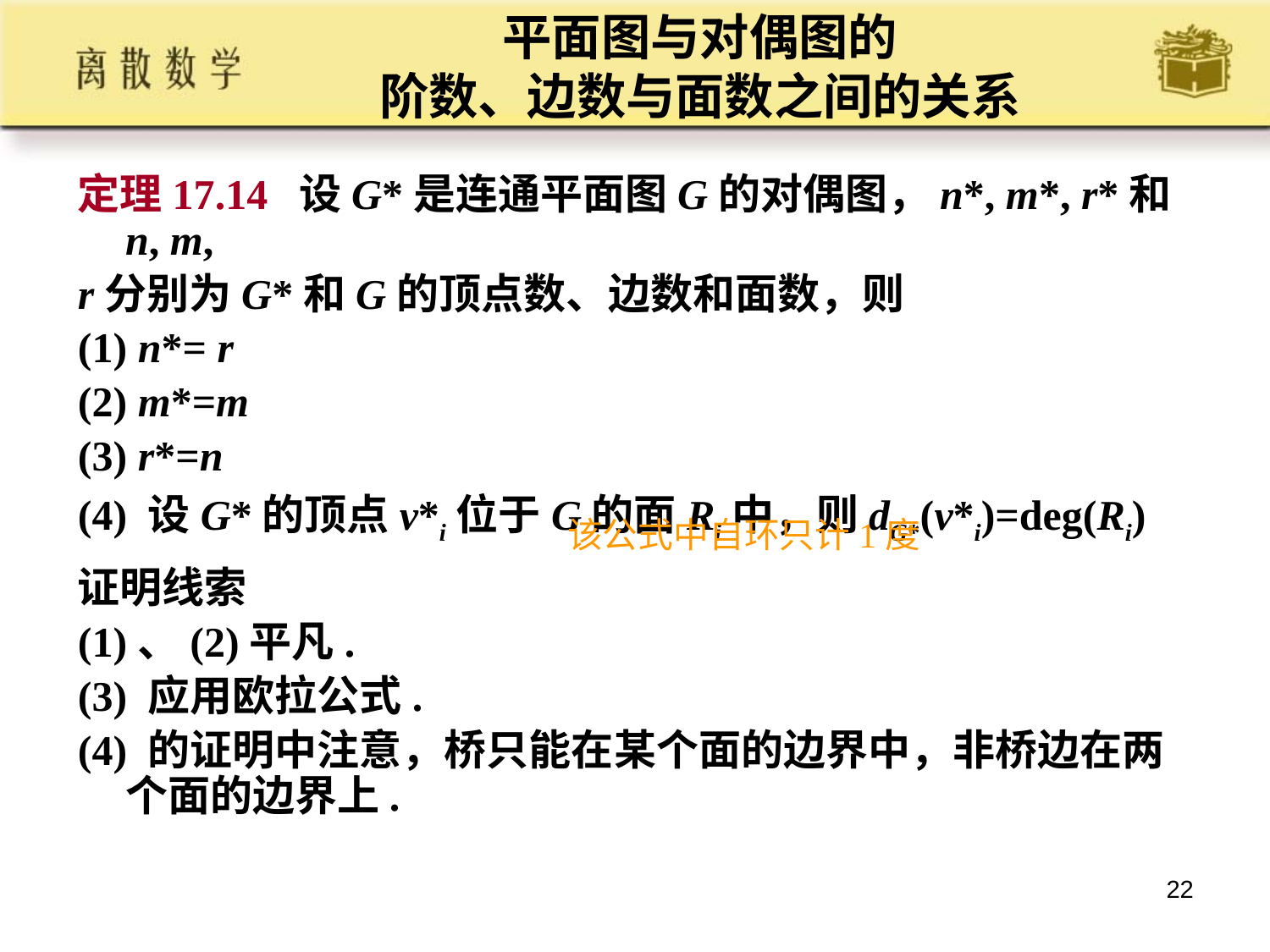

# 平面图与对偶图的 阶数、边数与面数之间的关系
定理17.14  设G*是连通平面图G的对偶图，n*, m*, r*和n, m,
r分别为G*和G的顶点数、边数和面数，则
(1) n*= r
(2) m*=m
(3) r*=n
(4) 设G*的顶点v*i位于G的面Ri中，则dG*(v*i)=deg(Ri)
证明线索
(1)、(2)平凡.
(3) 应用欧拉公式.
(4) 的证明中注意，桥只能在某个面的边界中，非桥边在两个面的边界上.
该公式中自环只计1度
22